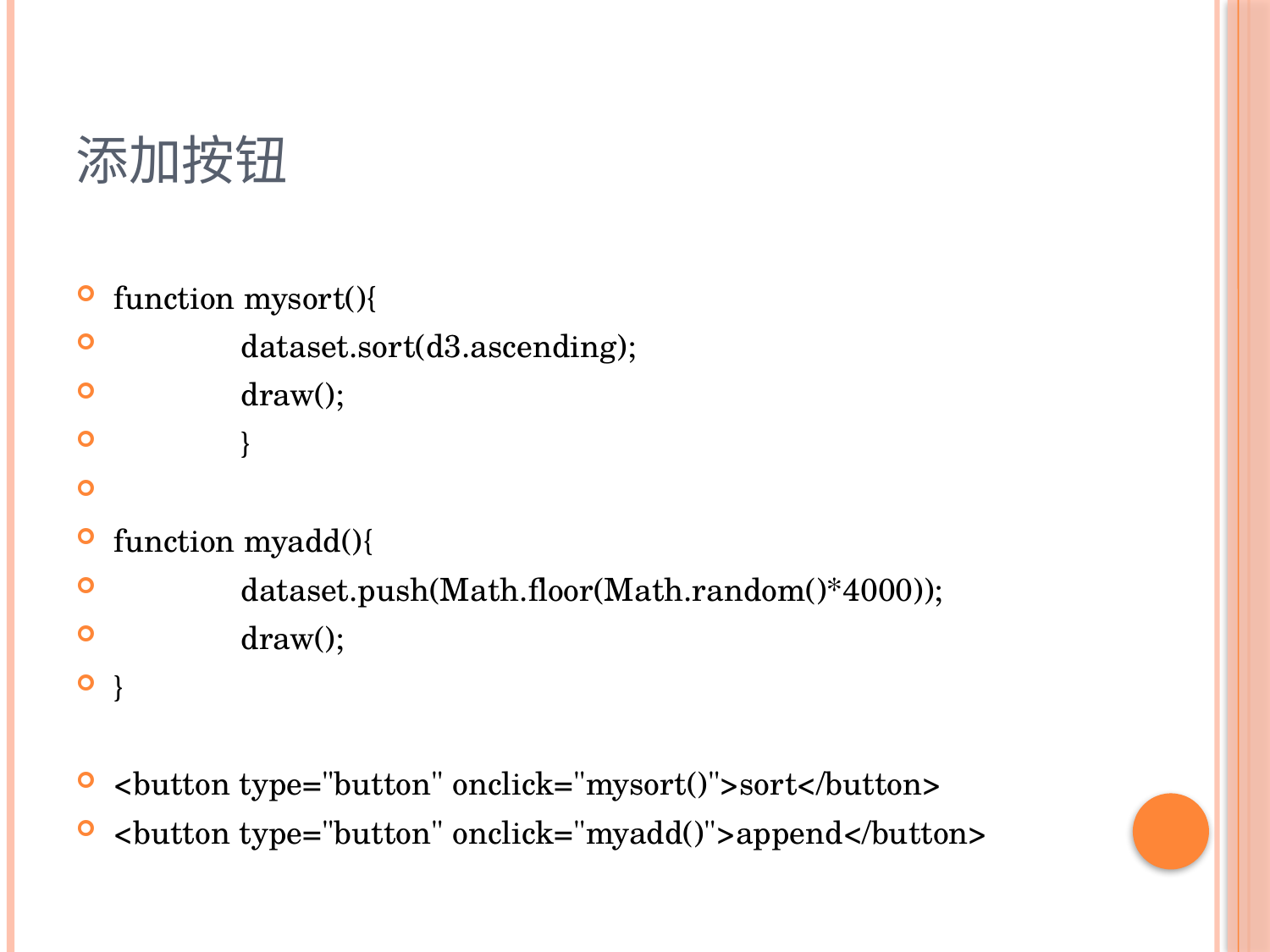

# 添加按钮

function mysort(){
	dataset.sort(d3.ascending);
	draw();
	}

function myadd(){
	dataset.push(Math.floor(Math.random()*4000));
	draw();
}

<button type="button" onclick="mysort()">sort</button>
<button type="button" onclick="myadd()">append</button>